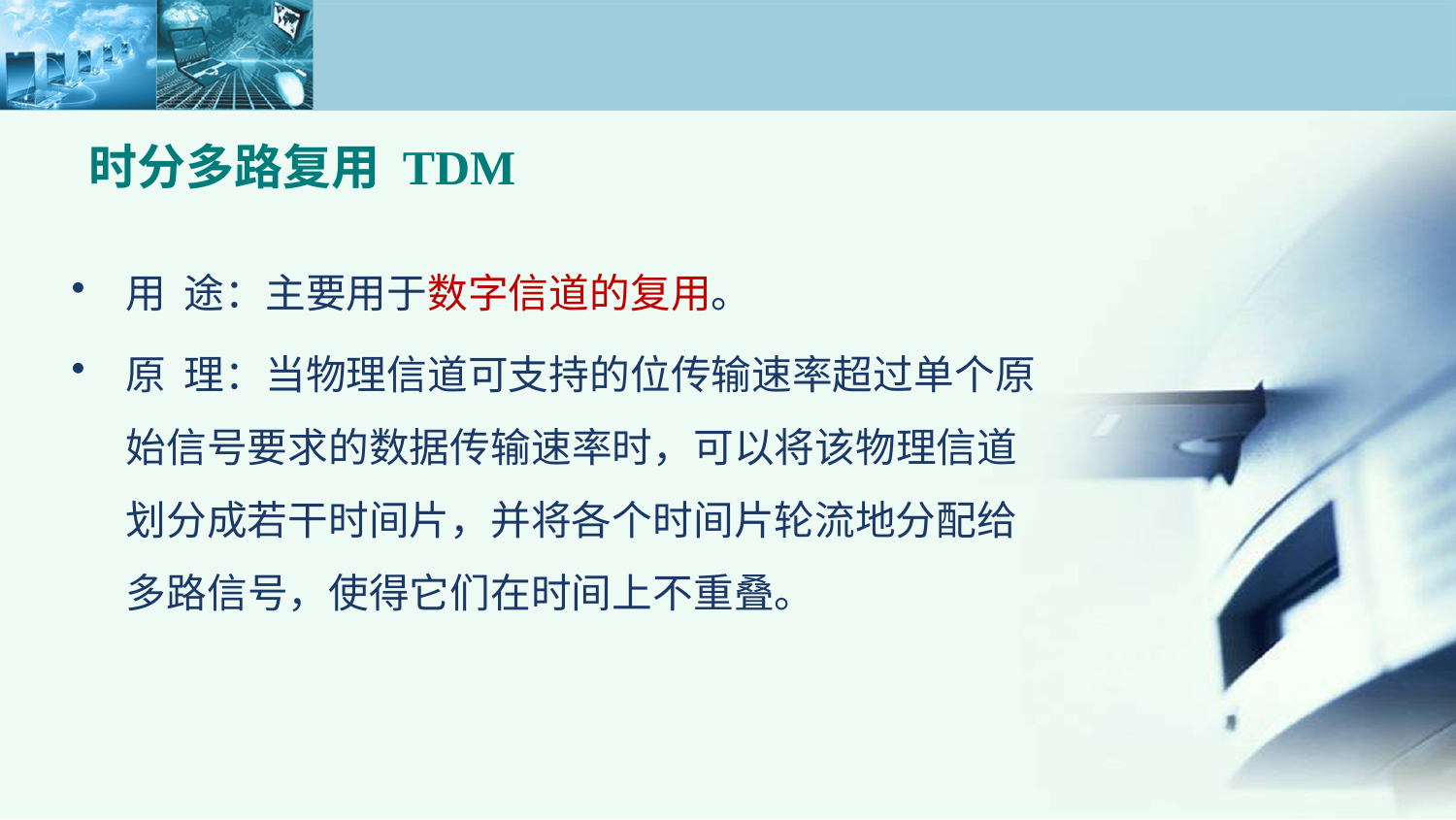

# 时分多路复用 TDM
用  途：主要用于数字信道的复用。
原  理：当物理信道可支持的位传输速率超过单个原始信号要求的数据传输速率时，可以将该物理信道划分成若干时间片，并将各个时间片轮流地分配给多路信号，使得它们在时间上不重叠。